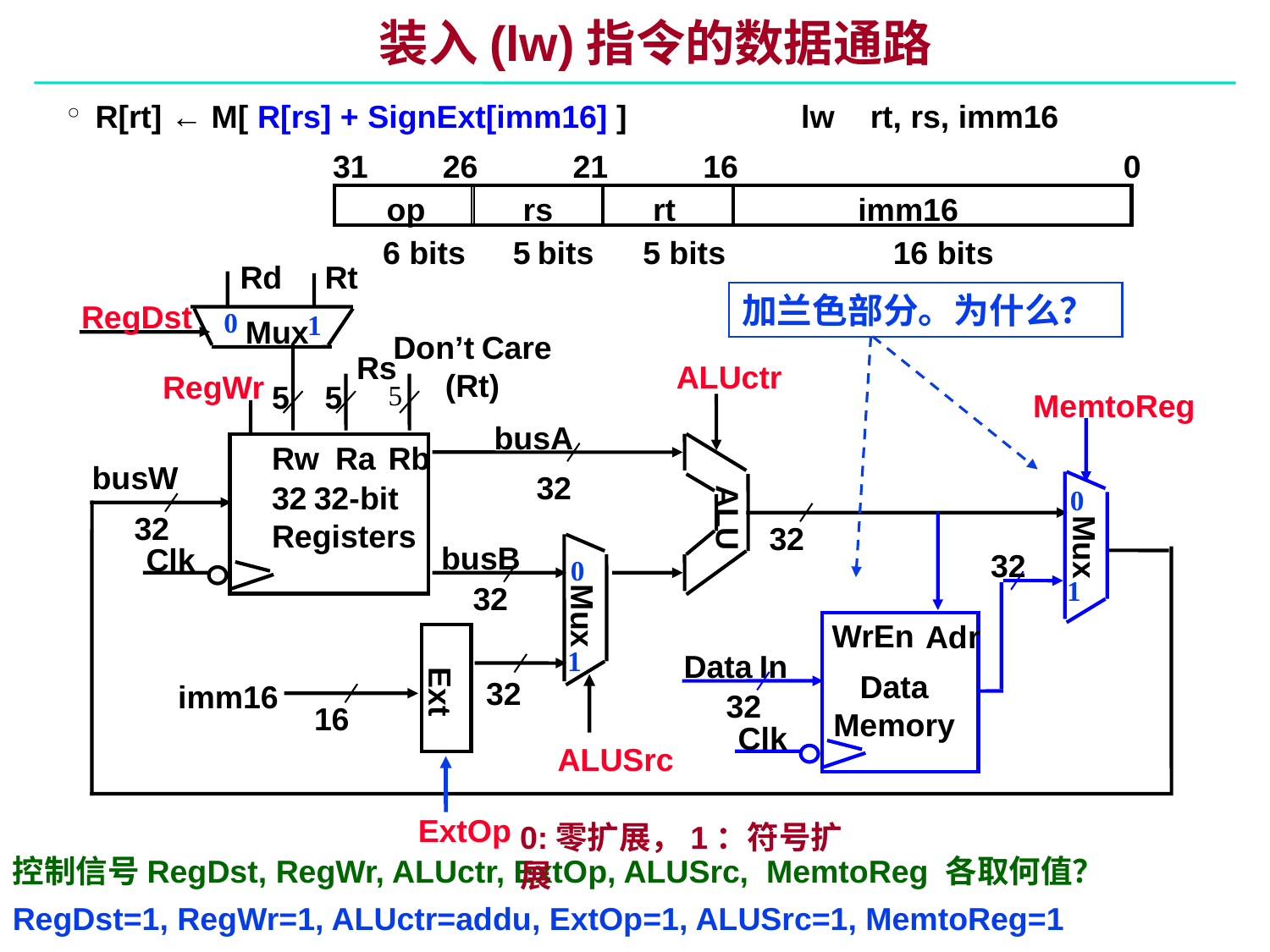

# 装入(lw)指令的数据通路
R[rt] ← M[ R[rs] + SignExt[imm16] ] 	        lw    rt, rs, imm16
31
26
21
16
0
op

rs

rt

imm16

6 bits
5 bits
5 bits
16 bits
Rd
Rt

加兰色部分。为什么？

RegDst
0
1
Mux

Don’t Care
(Rt)

Rs

ALUctr
RegWr
5
5
5

MemtoReg

Mux
32

WrEn
 Adr

Data In
Data
Memory

32

Clk

busA
Rw
Ra
Rb

busW

32
32 32-bit
Registers
0
1
ALU

32

32

busB
Clk

0
1

32

Mux

    Ext

32
imm16

16

ALUSrc

ExtOp
0:零扩展，1：符号扩展
控制信号RegDst, RegWr, ALUctr, ExtOp, ALUSrc,  MemtoReg 各取何值？
RegDst=1, RegWr=1, ALUctr=addu, ExtOp=1, ALUSrc=1, MemtoReg=1
34